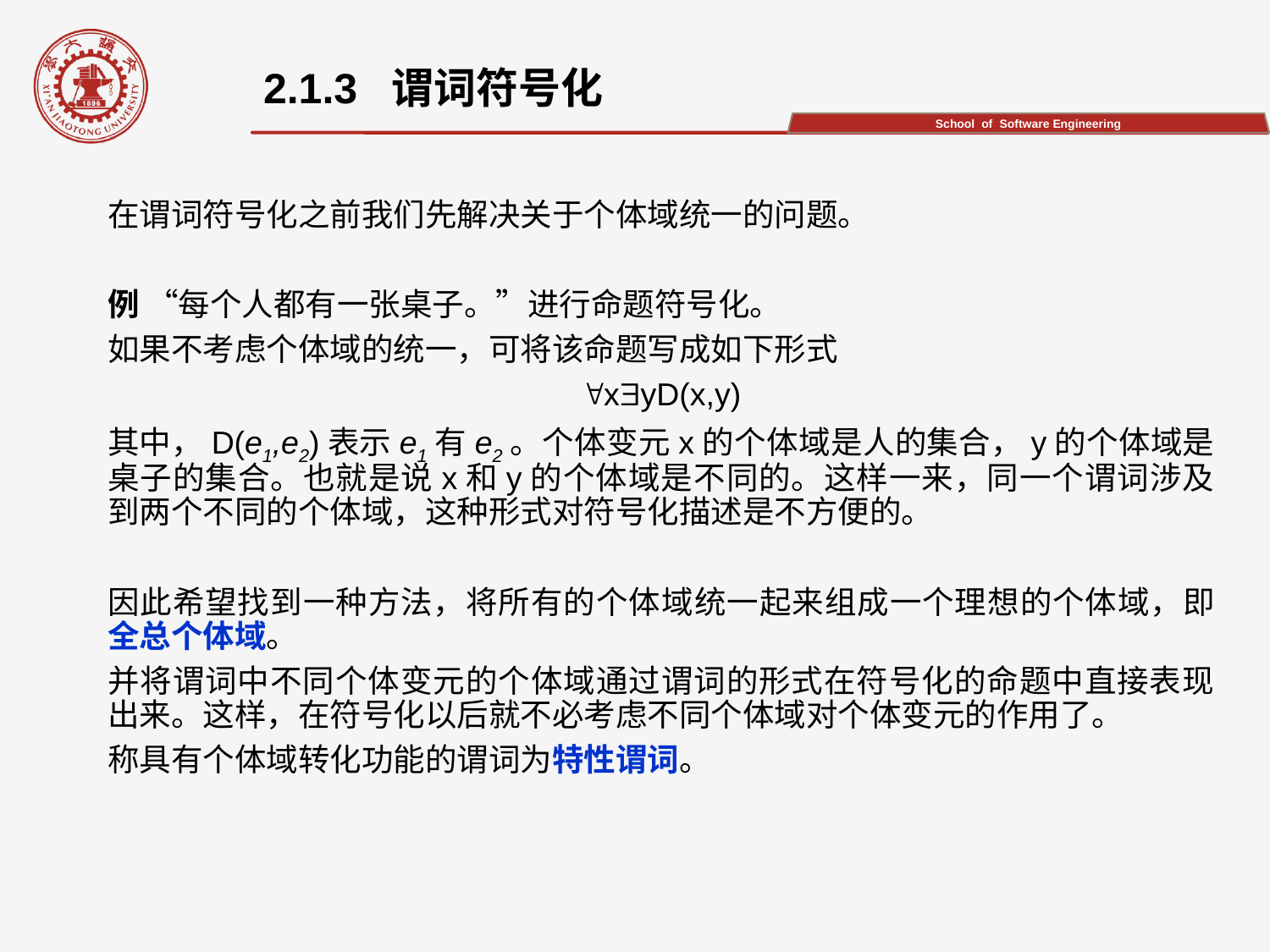

2.1.3  谓词符号化
在谓词符号化之前我们先解决关于个体域统一的问题。

例 “每个人都有一张桌子。”进行命题符号化。
如果不考虑个体域的统一，可将该命题写成如下形式
∀x∃yD(x,y)
其中，D(e1,e2)表示e1有e2。个体变元x的个体域是人的集合，y的个体域是桌子的集合。也就是说x和y的个体域是不同的。这样一来，同一个谓词涉及到两个不同的个体域，这种形式对符号化描述是不方便的。

因此希望找到一种方法，将所有的个体域统一起来组成一个理想的个体域，即全总个体域。
并将谓词中不同个体变元的个体域通过谓词的形式在符号化的命题中直接表现出来。这样，在符号化以后就不必考虑不同个体域对个体变元的作用了。
称具有个体域转化功能的谓词为特性谓词。